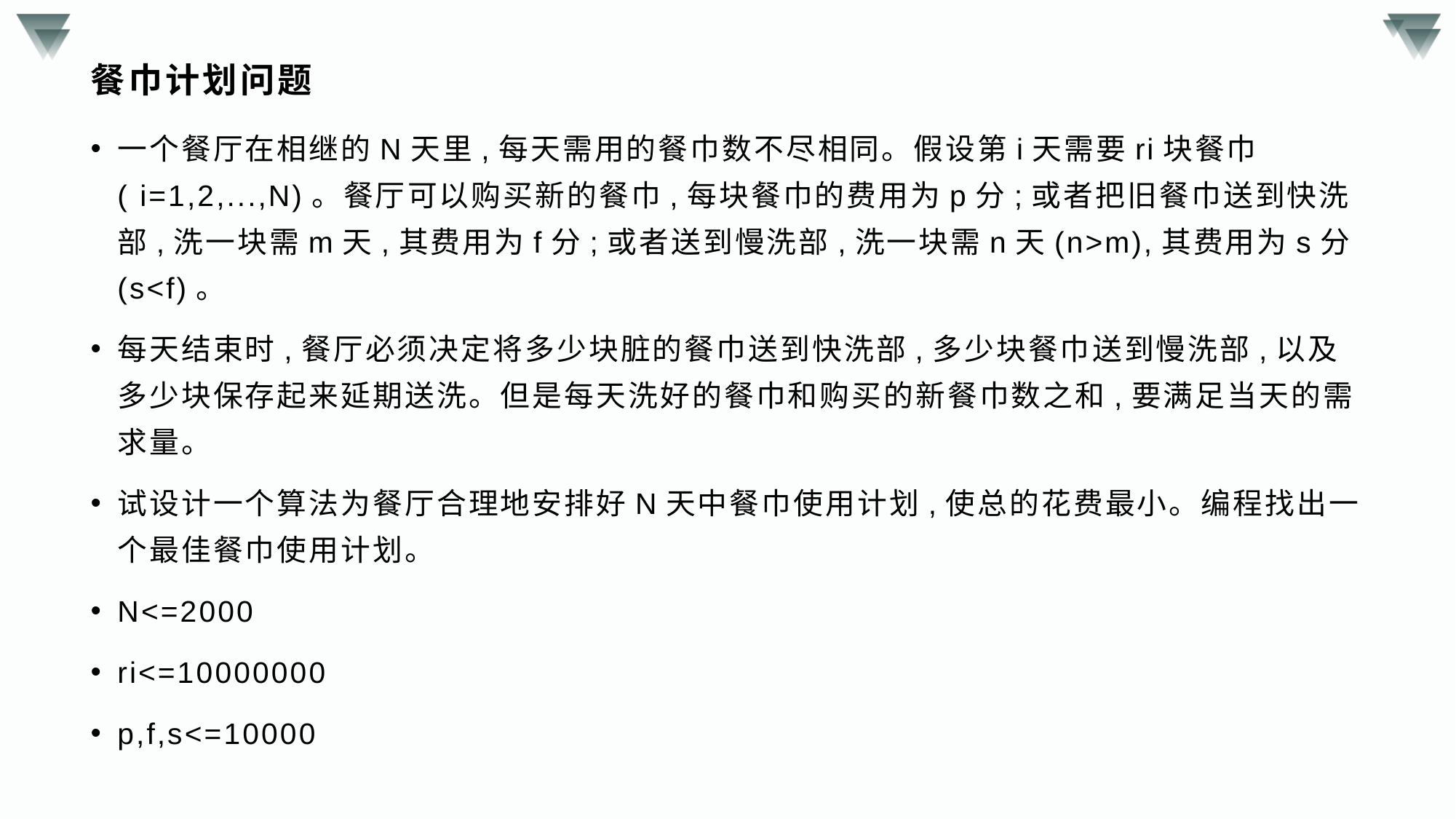

# 餐巾计划问题
一个餐厅在相继的N天里,每天需用的餐巾数不尽相同。假设第i天需要ri块餐巾( i=1,2,...,N)。餐厅可以购买新的餐巾,每块餐巾的费用为p分;或者把旧餐巾送到快洗部,洗一块需m天,其费用为f分;或者送到慢洗部,洗一块需n天(n>m),其费用为s分(s<f)。
每天结束时,餐厅必须决定将多少块脏的餐巾送到快洗部,多少块餐巾送到慢洗部,以及多少块保存起来延期送洗。但是每天洗好的餐巾和购买的新餐巾数之和,要满足当天的需求量。
试设计一个算法为餐厅合理地安排好N天中餐巾使用计划,使总的花费最小。编程找出一个最佳餐巾使用计划。
N<=2000
ri<=10000000
p,f,s<=10000